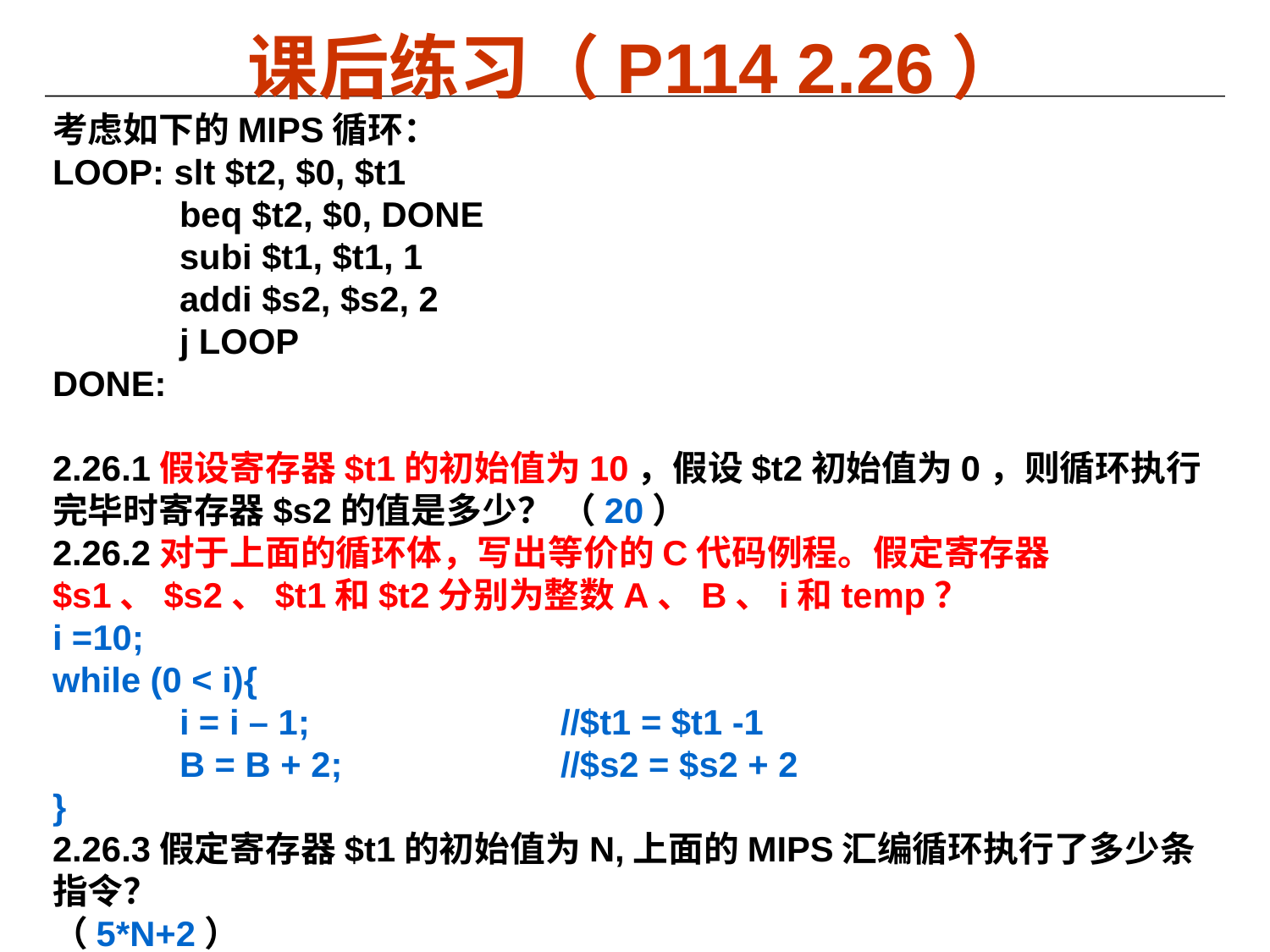

# 课后练习（P114 2.26）
考虑如下的MIPS循环：
LOOP: slt $t2, $0, $t1
	beq $t2, $0, DONE
	subi $t1, $t1, 1
	addi $s2, $s2, 2
	j LOOP
DONE:

2.26.1假设寄存器$t1的初始值为10，假设$t2初始值为0，则循环执行完毕时寄存器$s2的值是多少？ （20）
2.26.2对于上面的循环体，写出等价的C代码例程。假定寄存器$s1、$s2、$t1和$t2分别为整数A、B、i和temp？
i =10;
while (0 < i){
	i = i – 1; 		//$t1 = $t1 -1
	B = B + 2; 		//$s2 = $s2 + 2
}
2.26.3假定寄存器$t1的初始值为N,上面的MIPS汇编循环执行了多少条指令？
（5*N+2）